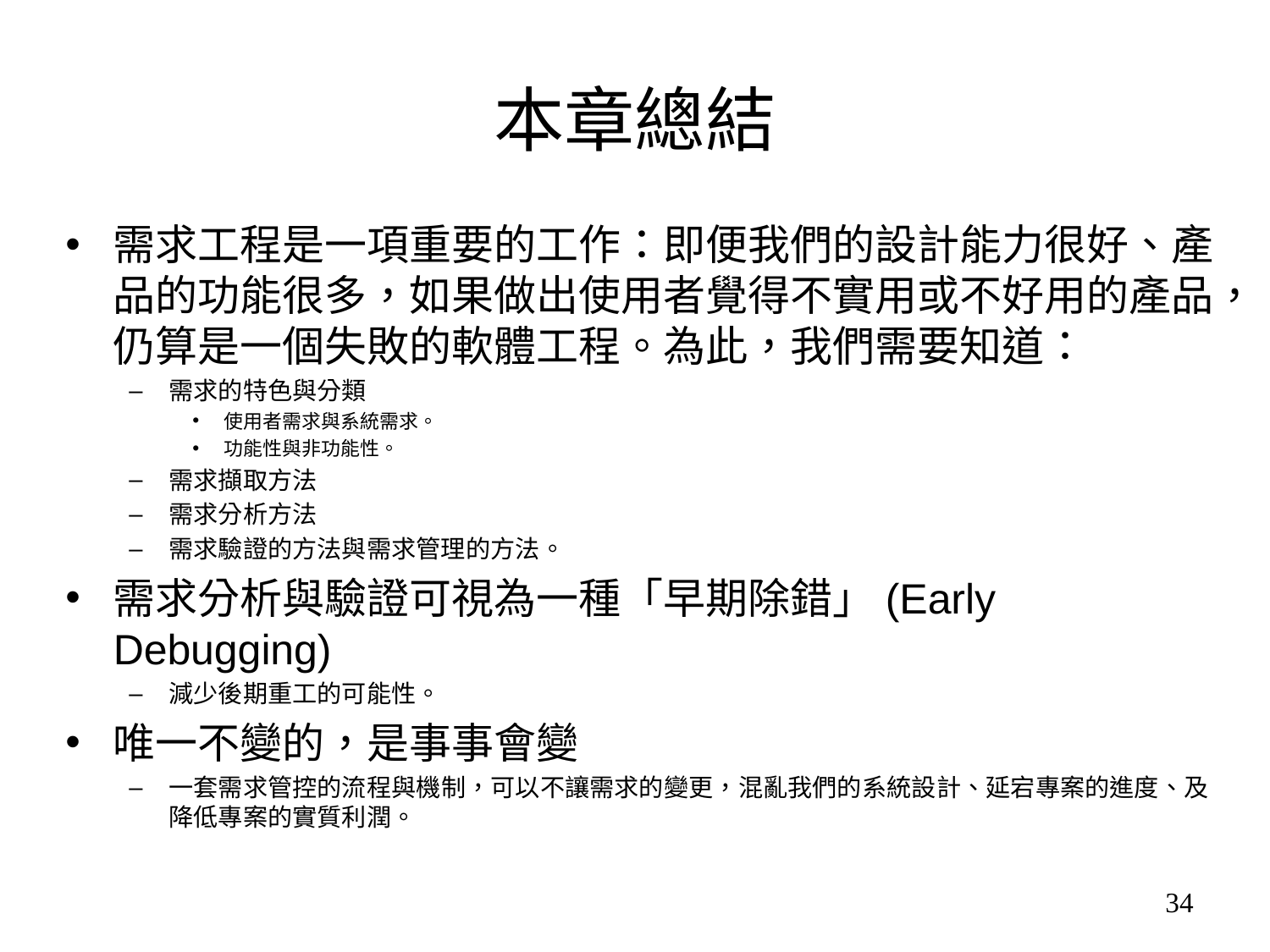

本章總結
需求工程是一項重要的工作：即便我們的設計能力很好、產品的功能很多，如果做出使用者覺得不實用或不好用的產品，仍算是一個失敗的軟體工程。為此，我們需要知道：
需求的特色與分類
使用者需求與系統需求。
功能性與非功能性。
需求擷取方法
需求分析方法
需求驗證的方法與需求管理的方法。
需求分析與驗證可視為一種「早期除錯」(Early Debugging)
減少後期重工的可能性。
唯一不變的，是事事會變
一套需求管控的流程與機制，可以不讓需求的變更，混亂我們的系統設計、延宕專案的進度、及降低專案的實質利潤。
34